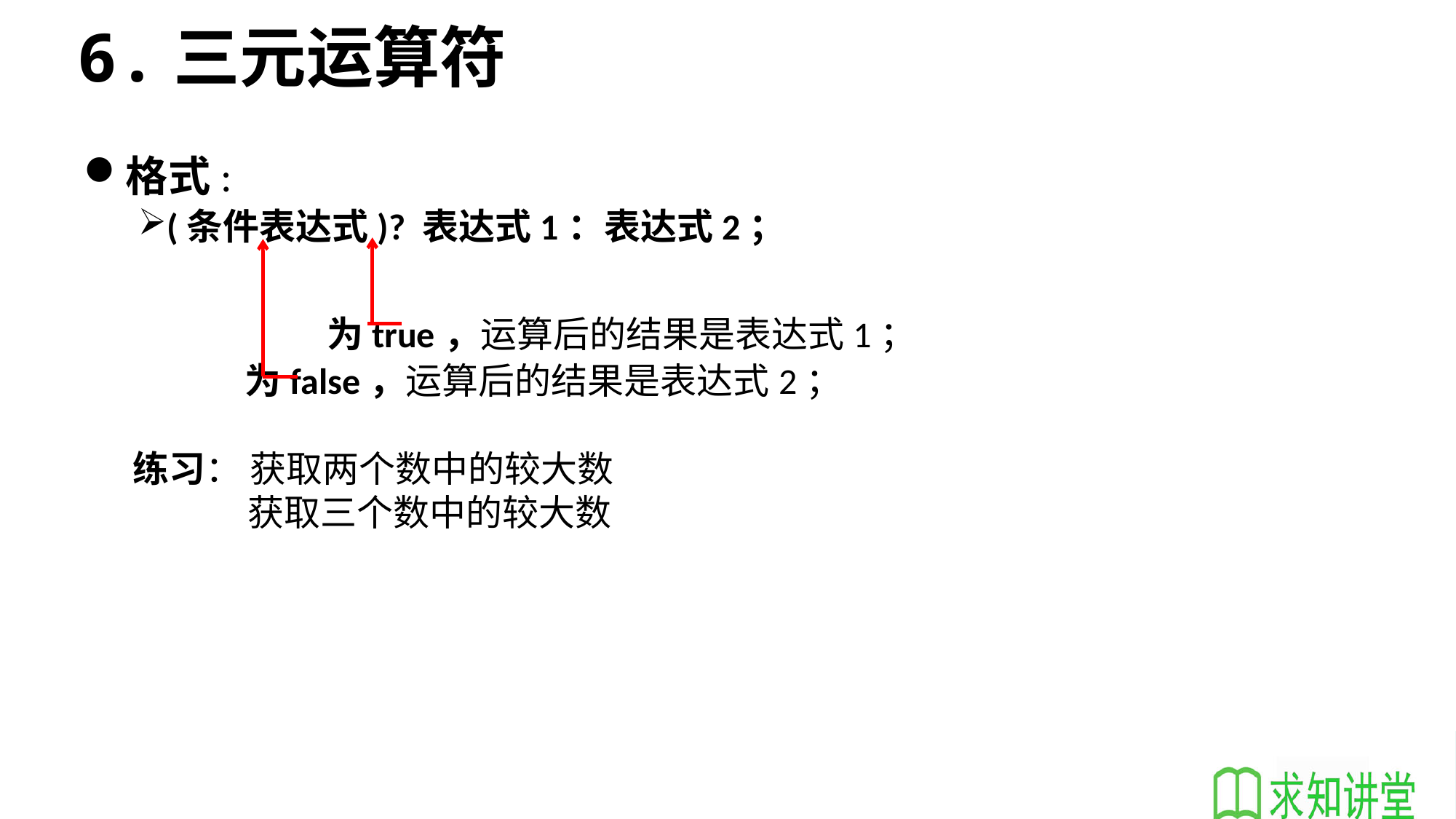

# 6.三元运算符
格式:
(条件表达式)? 表达式1：表达式2；

                      为true，运算后的结果是表达式1；
            为false，运算后的结果是表达式2；

练习： 获取两个数中的较大数
             获取三个数中的较大数